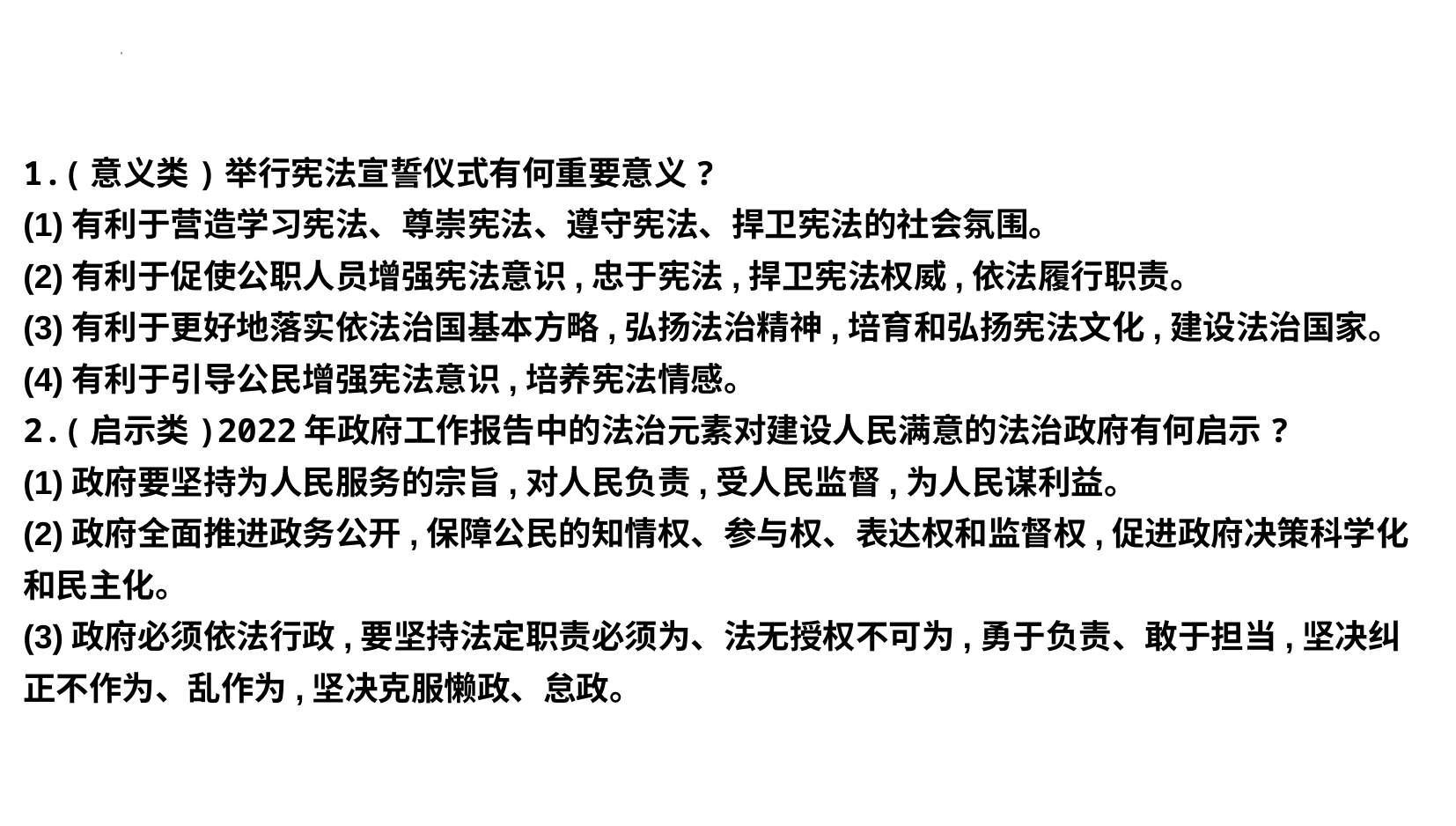

1.(意义类)举行宪法宣誓仪式有何重要意义?
(1)有利于营造学习宪法、尊崇宪法、遵守宪法、捍卫宪法的社会氛围。
(2)有利于促使公职人员增强宪法意识,忠于宪法,捍卫宪法权威,依法履行职责。
(3)有利于更好地落实依法治国基本方略,弘扬法治精神,培育和弘扬宪法文化,建设法治国家。
(4)有利于引导公民增强宪法意识,培养宪法情感。
2.(启示类)2022年政府工作报告中的法治元素对建设人民满意的法治政府有何启示?
(1)政府要坚持为人民服务的宗旨,对人民负责,受人民监督,为人民谋利益。
(2)政府全面推进政务公开,保障公民的知情权、参与权、表达权和监督权,促进政府决策科学化和民主化。
(3)政府必须依法行政,要坚持法定职责必须为、法无授权不可为,勇于负责、敢于担当,坚决纠正不作为、乱作为,坚决克服懒政、怠政。